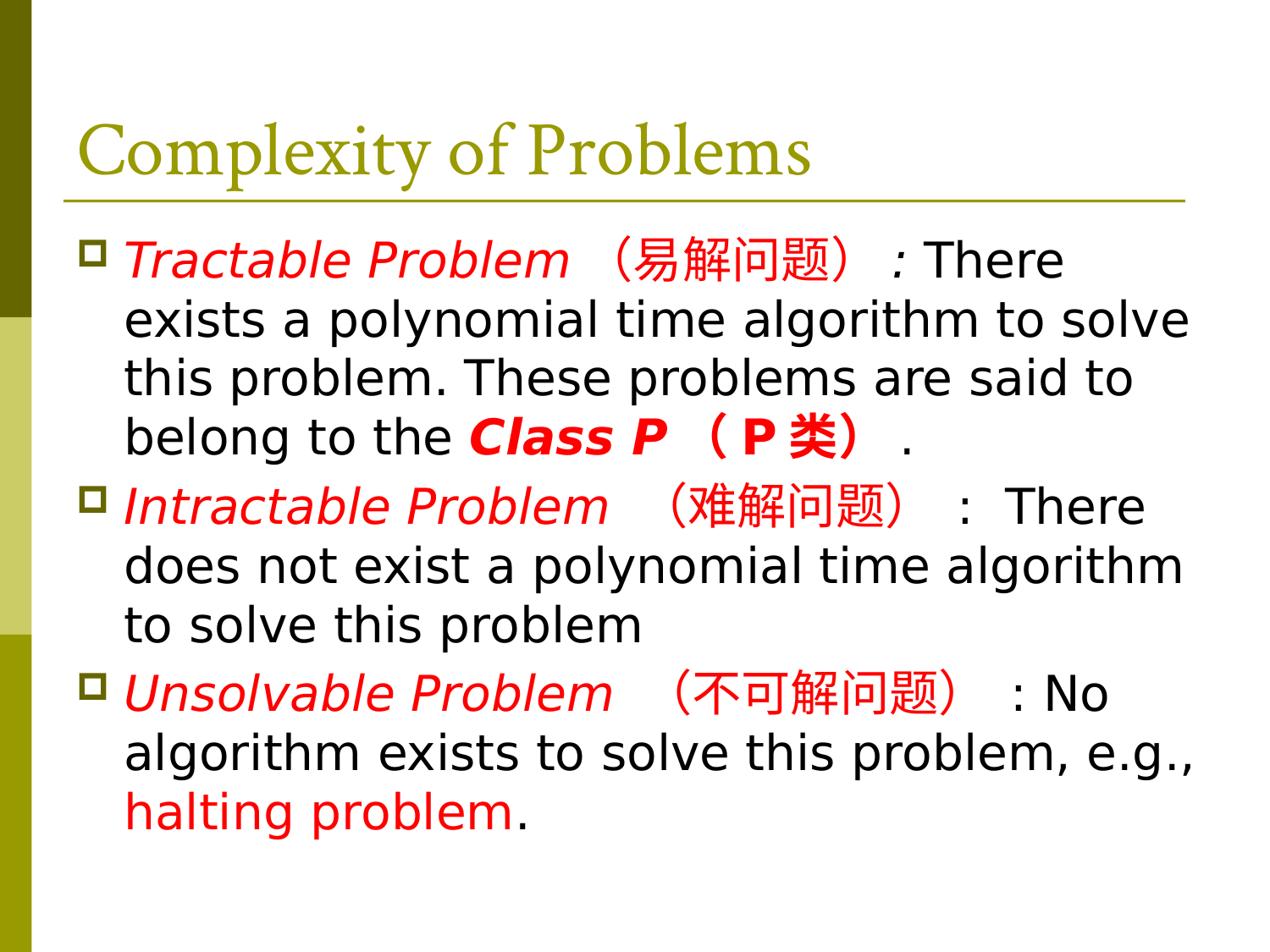

# Complexity of Problems
Tractable Problem（易解问题）: There exists a polynomial time algorithm to solve this problem. These problems are said to belong to the Class P（P类）.
Intractable Problem （难解问题） :  There does not exist a polynomial time algorithm to solve this problem
Unsolvable Problem （不可解问题） : No algorithm exists to solve this problem, e.g., halting problem.